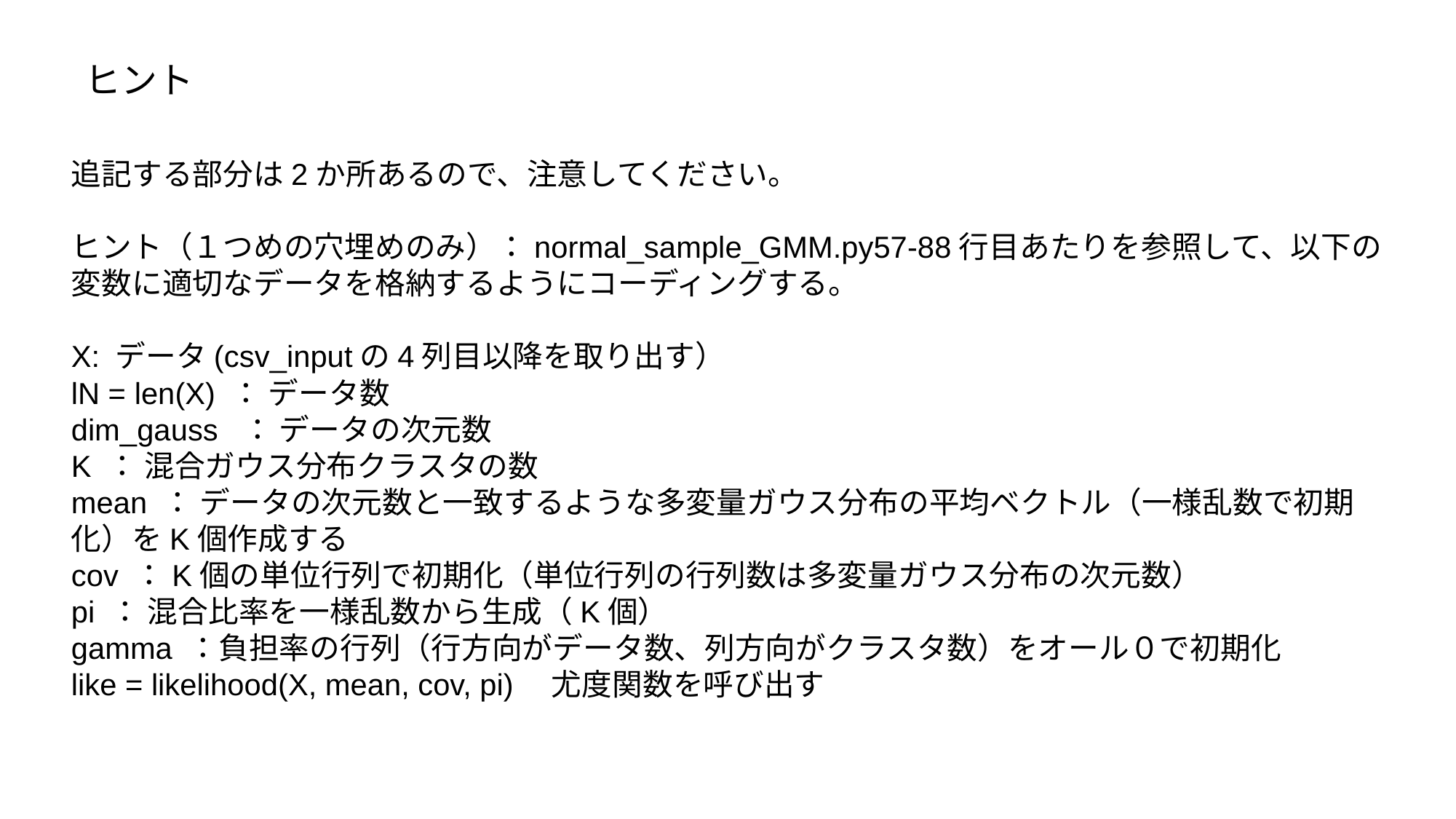

ヒント
追記する部分は2か所あるので、注意してください。

ヒント（１つめの穴埋めのみ）：normal_sample_GMM.py57-88行目あたりを参照して、以下の変数に適切なデータを格納するようにコーディングする。

X: データ(csv_inputの4列目以降を取り出す）
lN = len(X) ： データ数
dim_gauss  ： データの次元数
K ： 混合ガウス分布クラスタの数
mean ： データの次元数と一致するような多変量ガウス分布の平均ベクトル（一様乱数で初期化）をK個作成する
cov ：K個の単位行列で初期化（単位行列の行列数は多変量ガウス分布の次元数）
pi ： 混合比率を一様乱数から生成（K個）
gamma ：負担率の行列（行方向がデータ数、列方向がクラスタ数）をオール０で初期化
like = likelihood(X, mean, cov, pi)　尤度関数を呼び出す